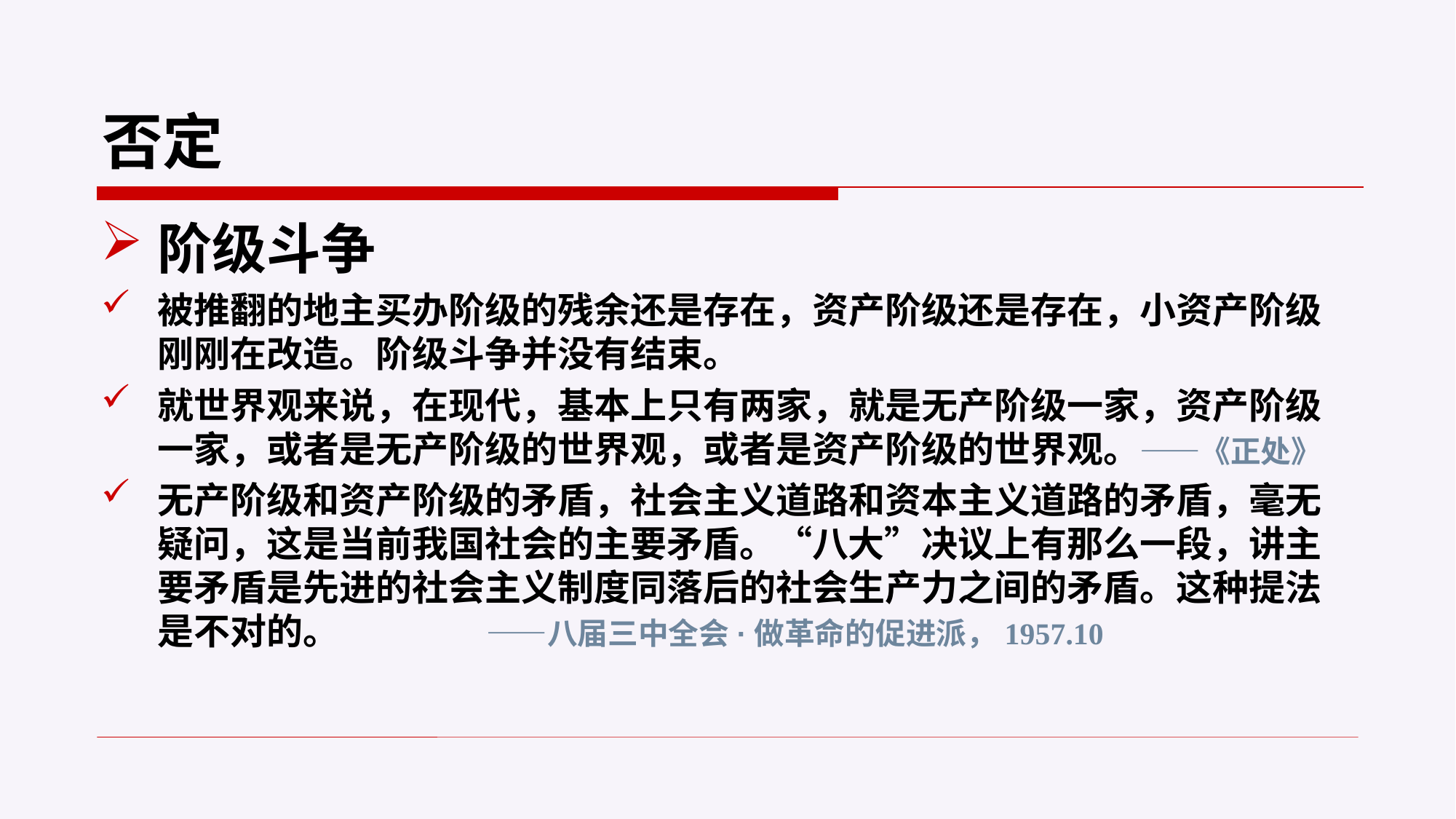

# 否定
阶级斗争
被推翻的地主买办阶级的残余还是存在，资产阶级还是存在，小资产阶级刚刚在改造。阶级斗争并没有结束。
就世界观来说，在现代，基本上只有两家，就是无产阶级一家，资产阶级一家，或者是无产阶级的世界观，或者是资产阶级的世界观。——《正处》
无产阶级和资产阶级的矛盾，社会主义道路和资本主义道路的矛盾，毫无疑问，这是当前我国社会的主要矛盾。“八大”决议上有那么一段，讲主要矛盾是先进的社会主义制度同落后的社会生产力之间的矛盾。这种提法是不对的。                  ——八届三中全会·做革命的促进派，1957.10